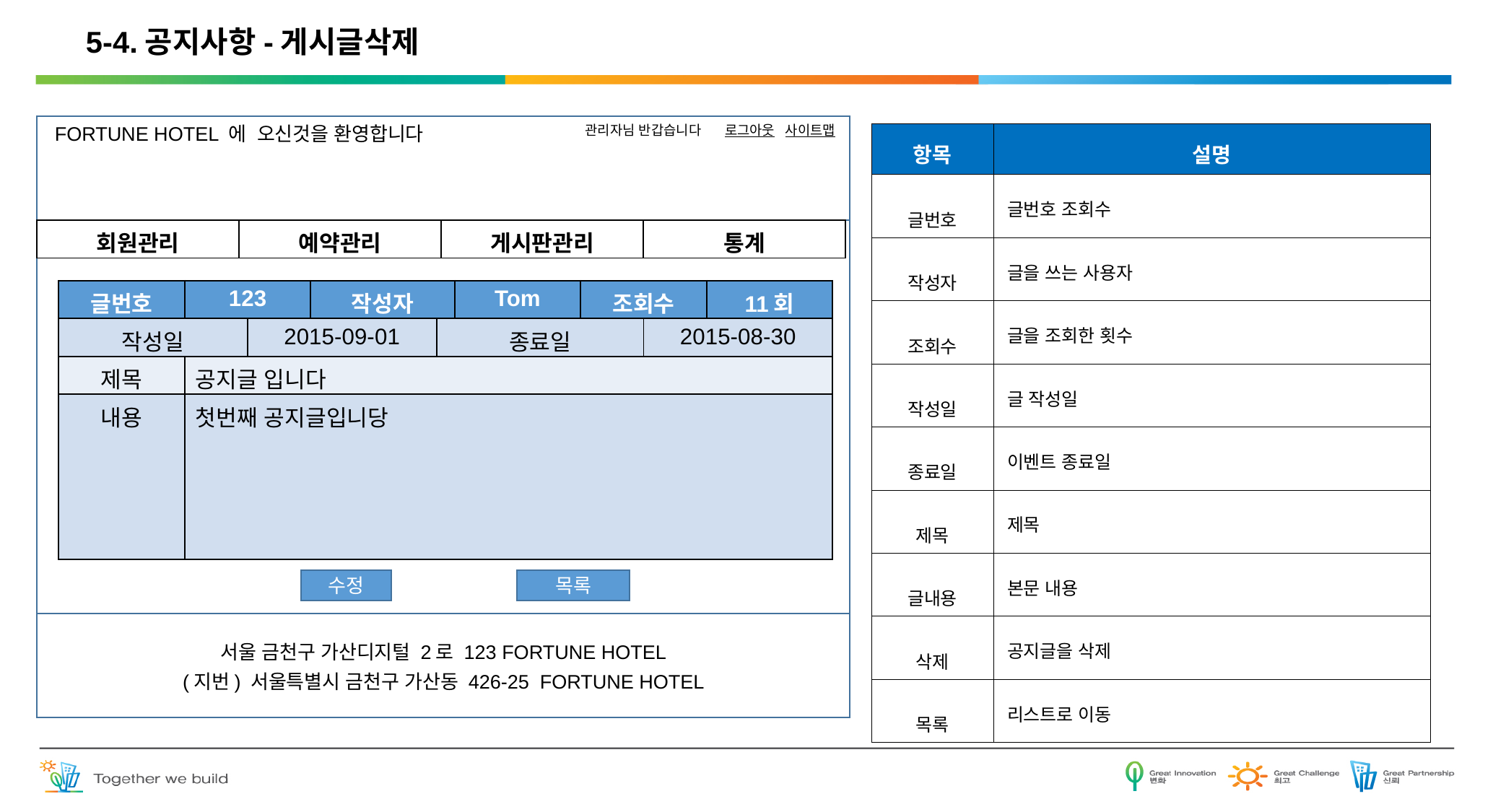

# 5-4.공지사항-게시글삭제
FORTUNE HOTEL 에  오신것을 환영합니다

관리자님 반갑습니다
로그아웃
사이트맵

| 항목 | 설명 |
| --- | --- |
| 글번호 | 글번호 조회수 |
| 작성자 | 글을 쓰는 사용자 |
| 조회수 | 글을 조회한 횟수 |
| 작성일 | 글 작성일 |
| 종료일 | 이벤트 종료일 |
| 제목 | 제목 |
| 글내용 | 본문 내용 |
| 삭제 | 공지글을 삭제 |
| 목록 | 리스트로 이동 |
| 회원관리 | 예약관리 | 게시판관리 | 통계 |
| --- | --- | --- | --- |
| 글번호 | 123 |  | 작성자 |  | Tom | 조회수 |  | 11회 |
| --- | --- | --- | --- | --- | --- | --- | --- | --- |
| 작성일 |  | 2015-09-01 |  | 종료일 |  |  | 2015-08-30 |  |
| 제목 | 공지글 입니다 |  |  |  |  |  |  |  |
| 내용 | 첫번째 공지글입니당 |  |  |  |  |  |  |  |
수정
목록

서울 금천구 가산디지털 2로 123 FORTUNE HOTEL
(지번) 서울특별시 금천구 가산동 426-25  FORTUNE HOTEL